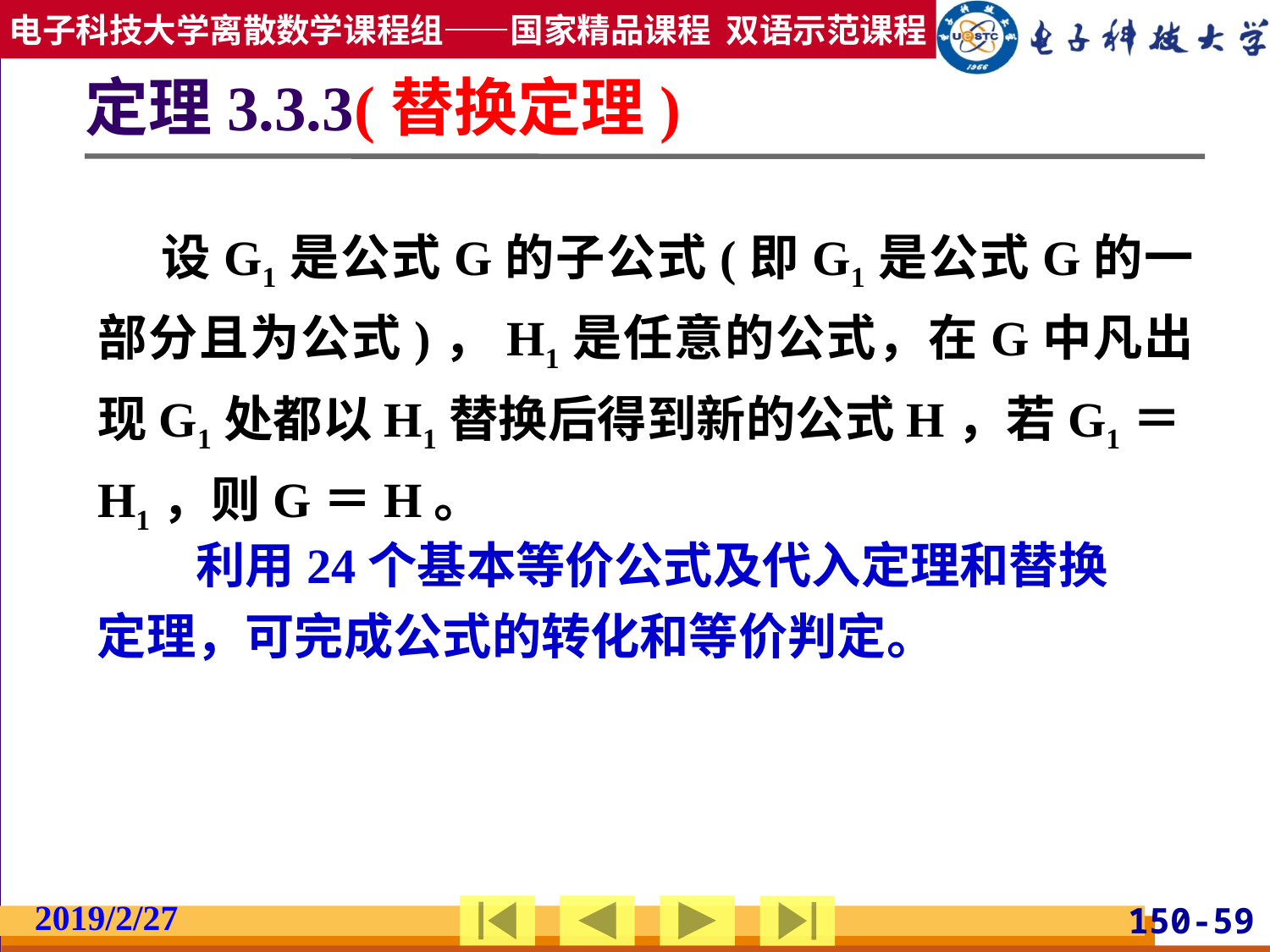

# 定理3.3.3(替换定理)
    设G1是公式G的子公式(即G1是公式G的一部分且为公式)，H1是任意的公式，在G中凡出现G1处都以H1替换后得到新的公式H，若G1＝H1，则G＝H。
　　利用24个基本等价公式及代入定理和替换定理，可完成公式的转化和等价判定。
2019/2/27